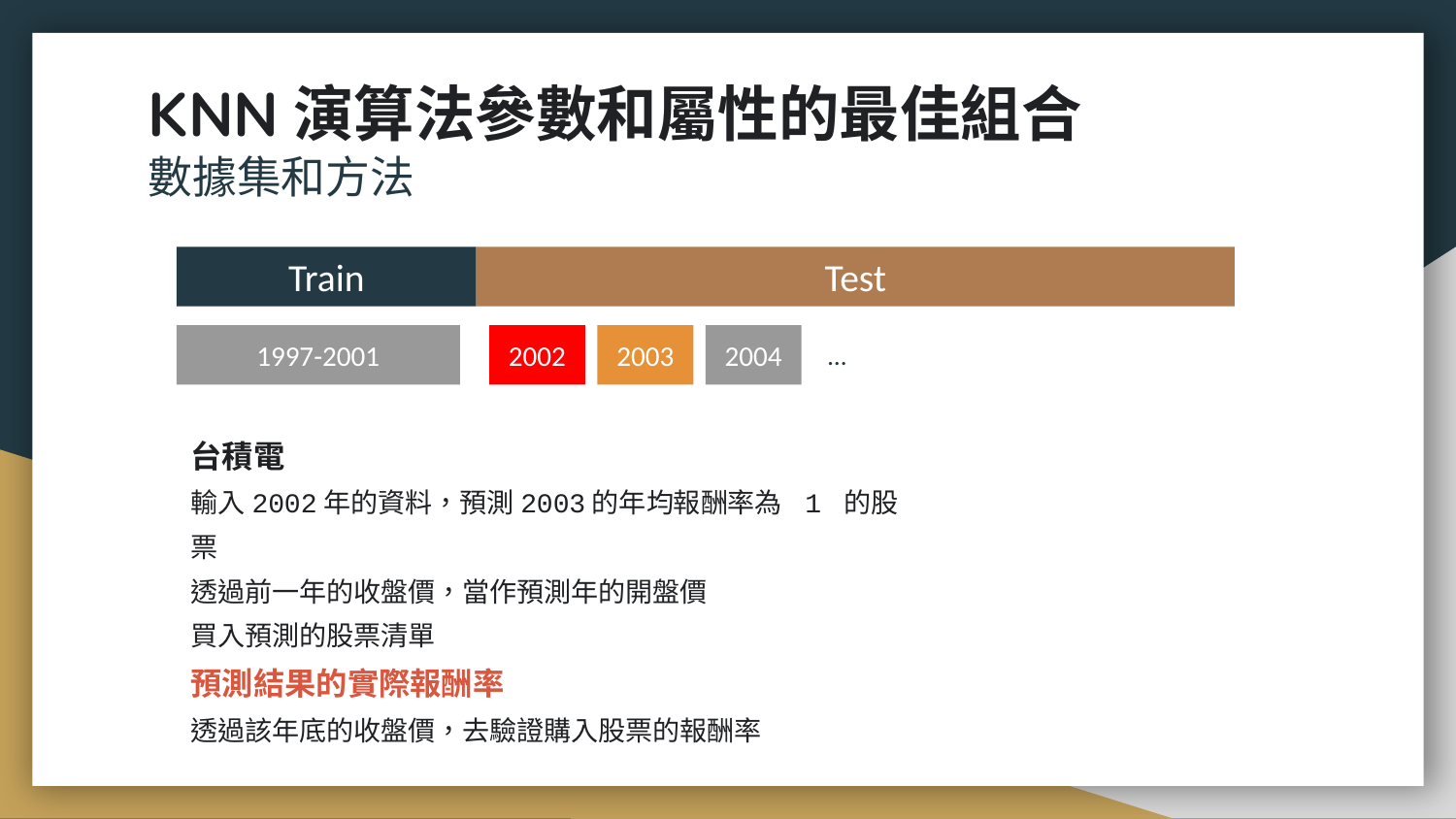

# KNN演算法參數和屬性的最佳組合
數據集和方法
Train
Test
…
1997-2001
2002
2003
2004
台積電
輸入2002年的資料，預測2003的年均報酬率為 1 的股票
透過前一年的收盤價，當作預測年的開盤價
買入預測的股票清單
預測結果的實際報酬率
透過該年底的收盤價，去驗證購入股票的報酬率